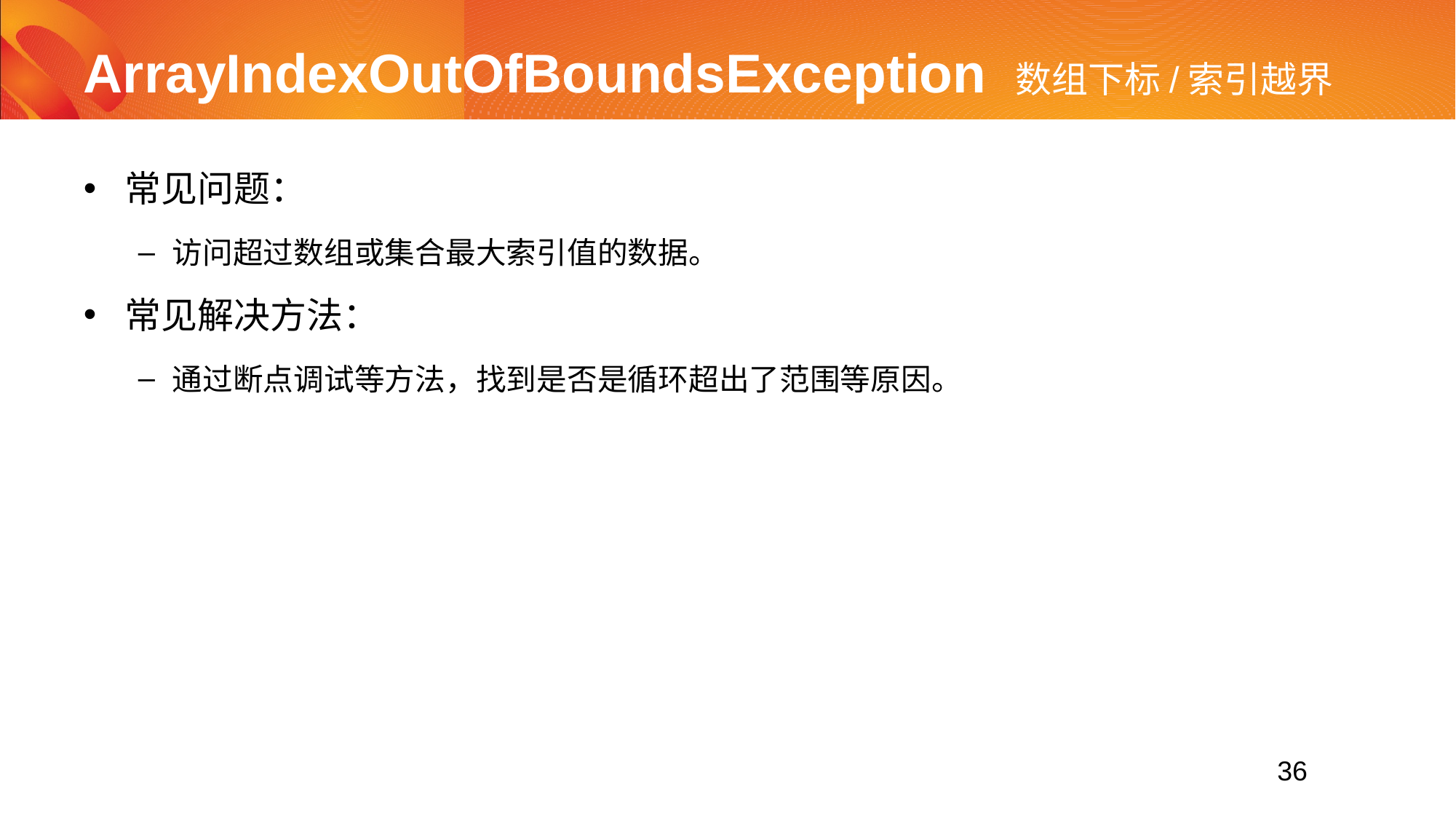

# ArrayIndexOutOfBoundsException 数组下标/索引越界
常见问题：
访问超过数组或集合最大索引值的数据。
常见解决方法：
通过断点调试等方法，找到是否是循环超出了范围等原因。